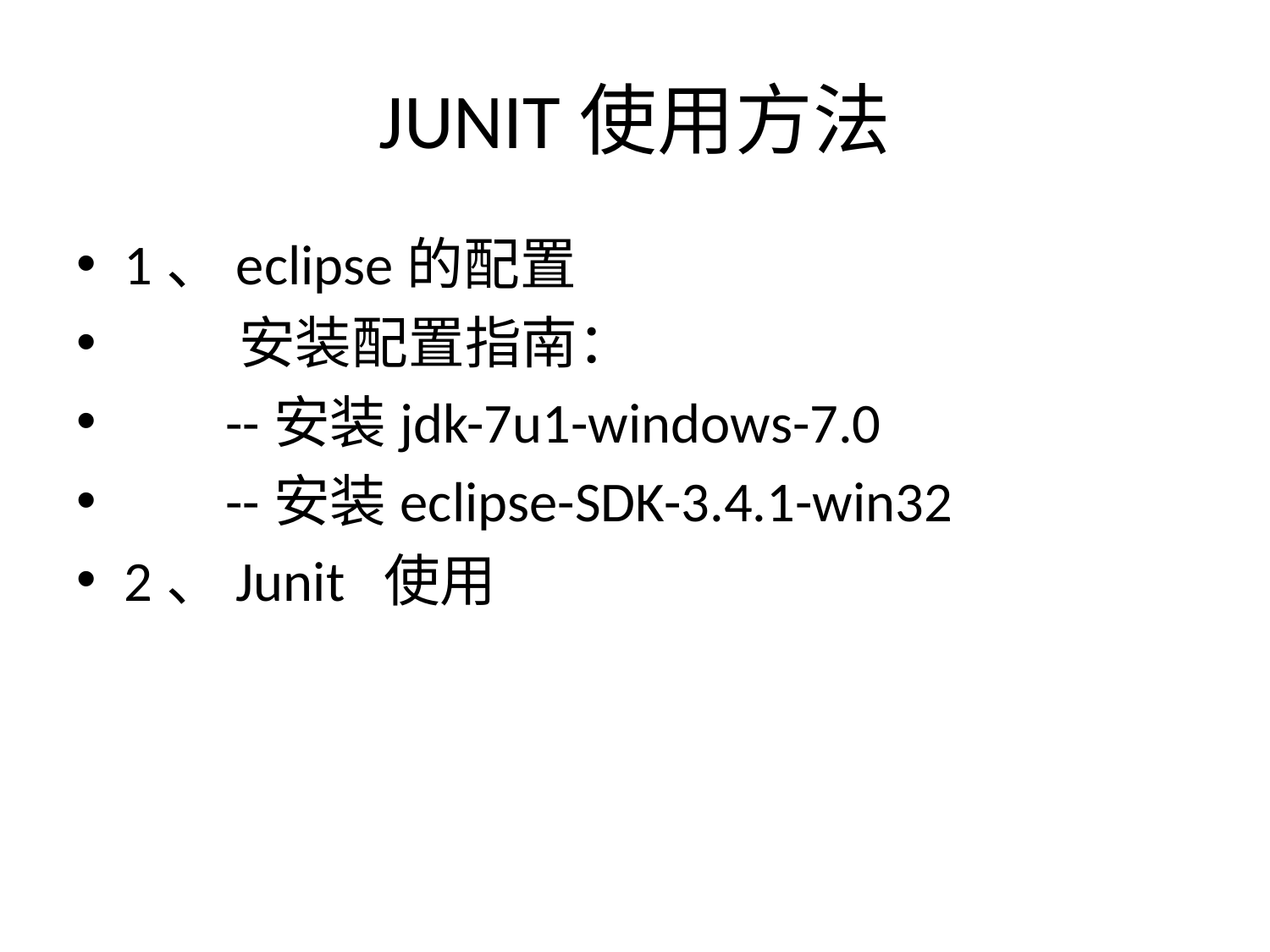

# JUNIT使用方法
1、eclipse的配置
        安装配置指南：
        --安装jdk-7u1-windows-7.0
        --安装eclipse-SDK-3.4.1-win32
2、Junit  使用